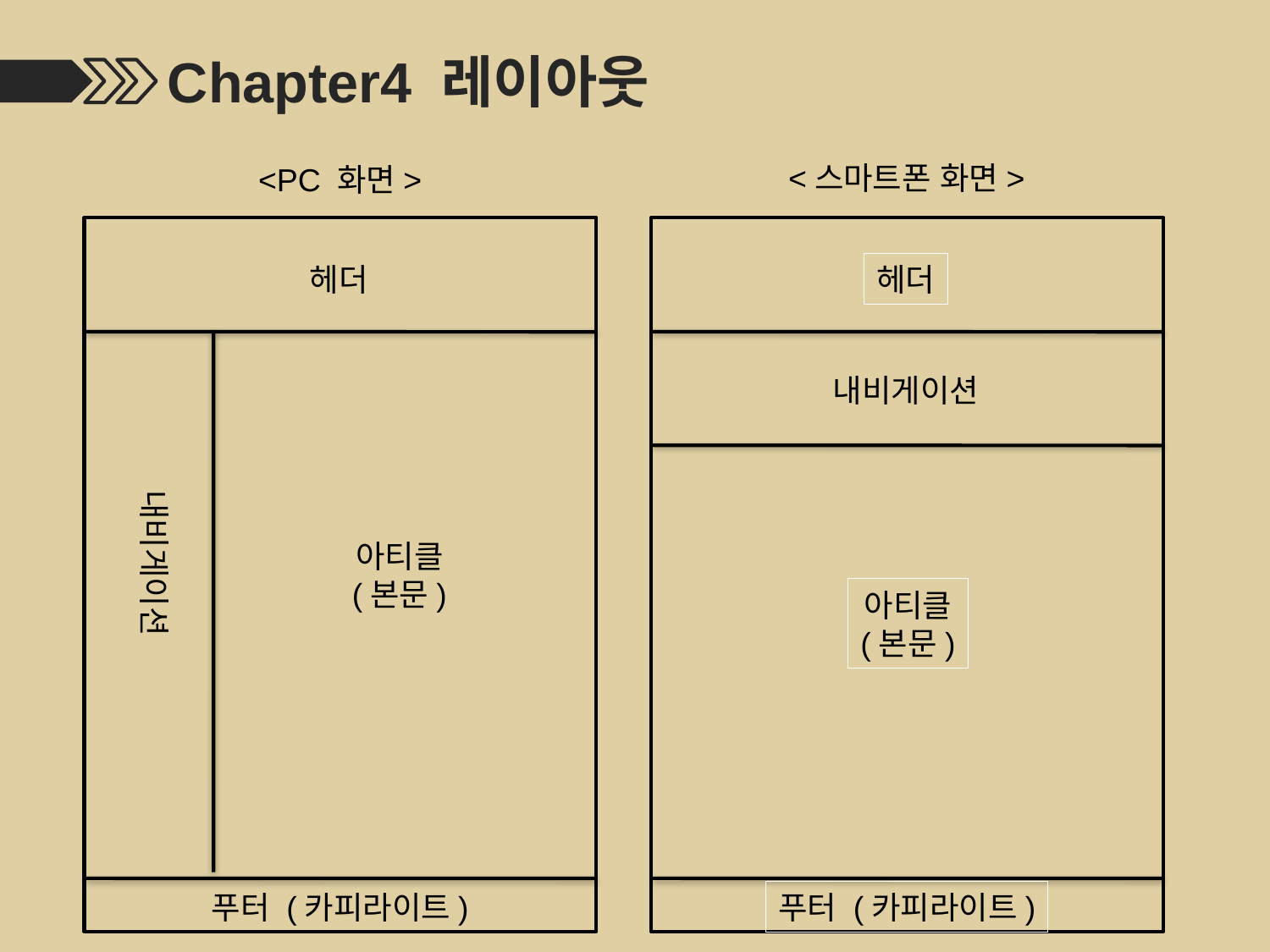

Chapter4 레이아웃

<스마트폰 화면>
<PC 화면>

헤더
헤더
내비게이션
내비게이션

아티클
(본문)
아티클
(본문)
푸터 (카피라이트)
푸터 (카피라이트)